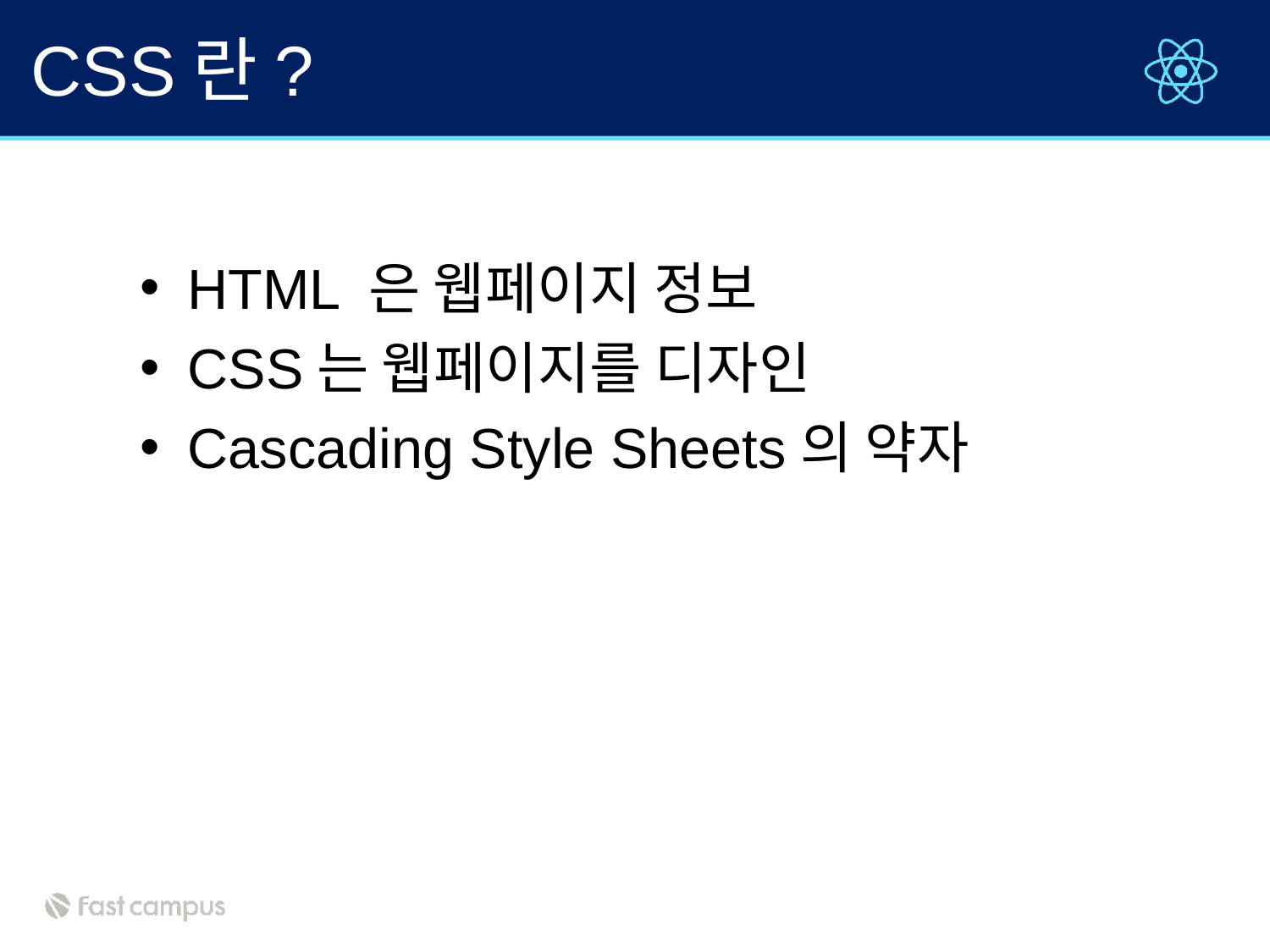

# CSS란?
HTML 은 웹페이지 정보
CSS는 웹페이지를 디자인
Cascading Style Sheets의 약자